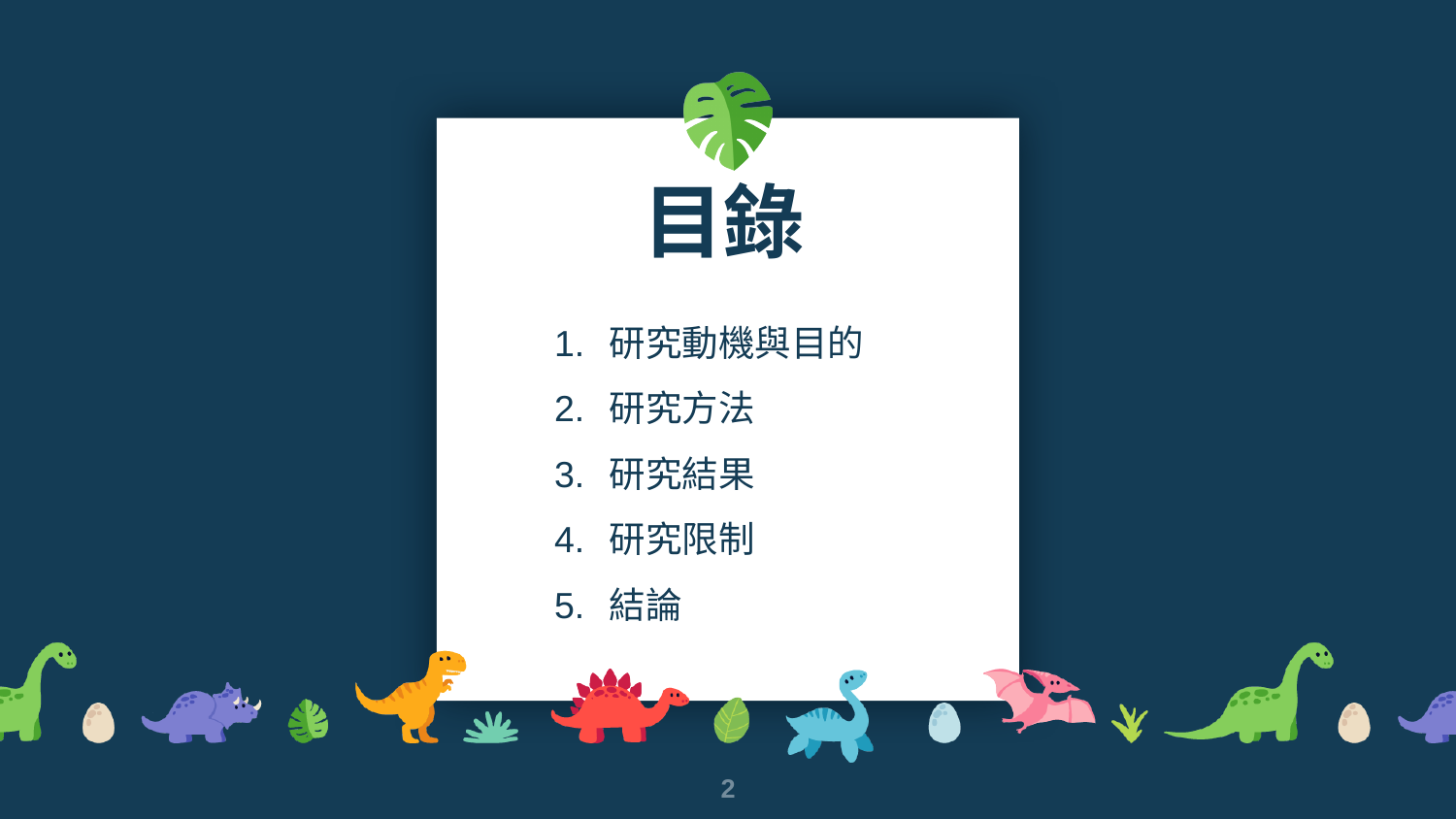

目錄
研究動機與目的
研究方法
研究結果
研究限制
結論
2